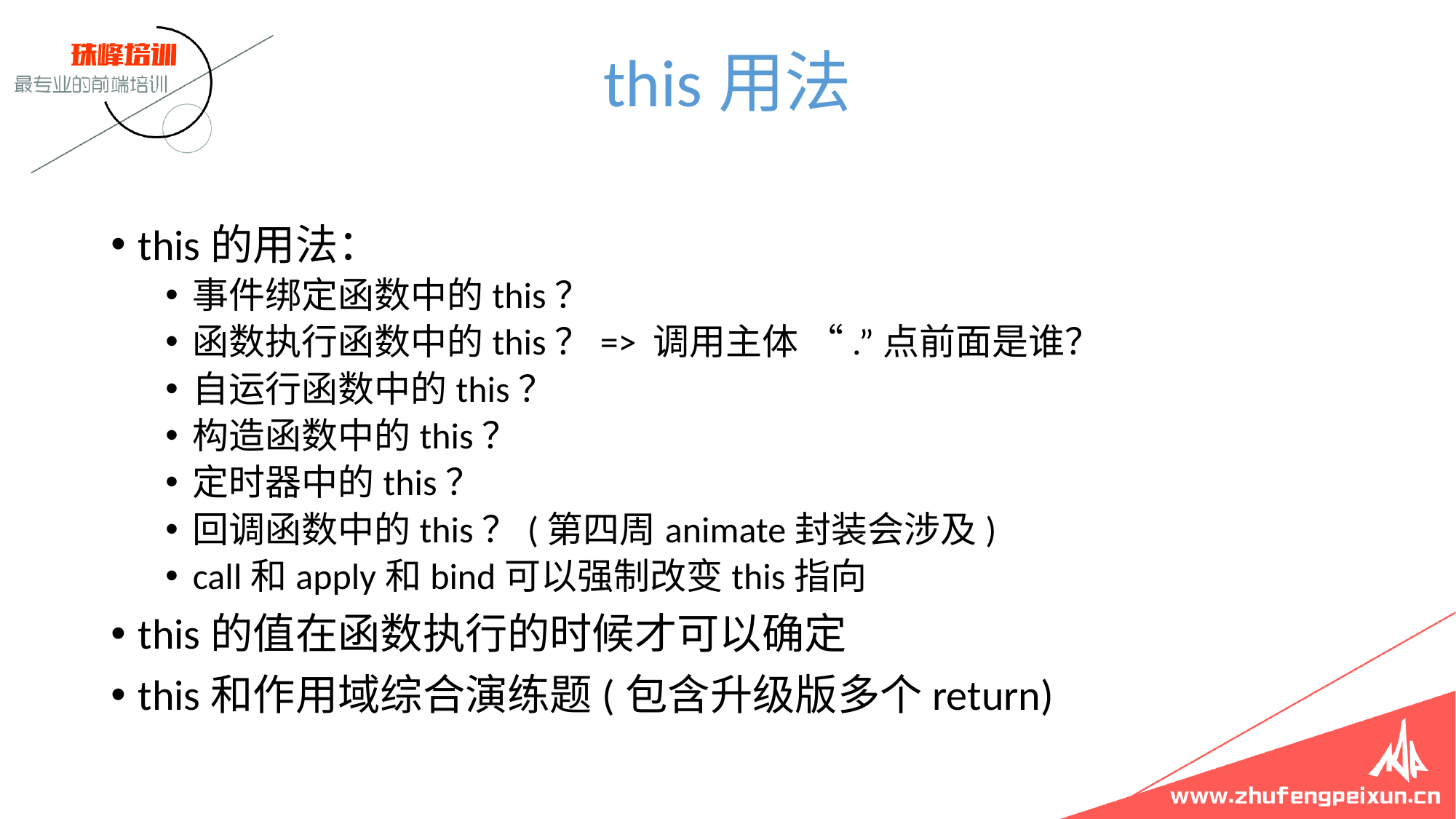

# this用法
this的用法：
事件绑定函数中的this？
函数执行函数中的this？=> 调用主体 “.”点前面是谁？
自运行函数中的this？
构造函数中的this？
定时器中的this？
回调函数中的this？(第四周animate封装会涉及)
call和apply和bind可以强制改变this指向
this的值在函数执行的时候才可以确定
this和作用域综合演练题(包含升级版多个return)